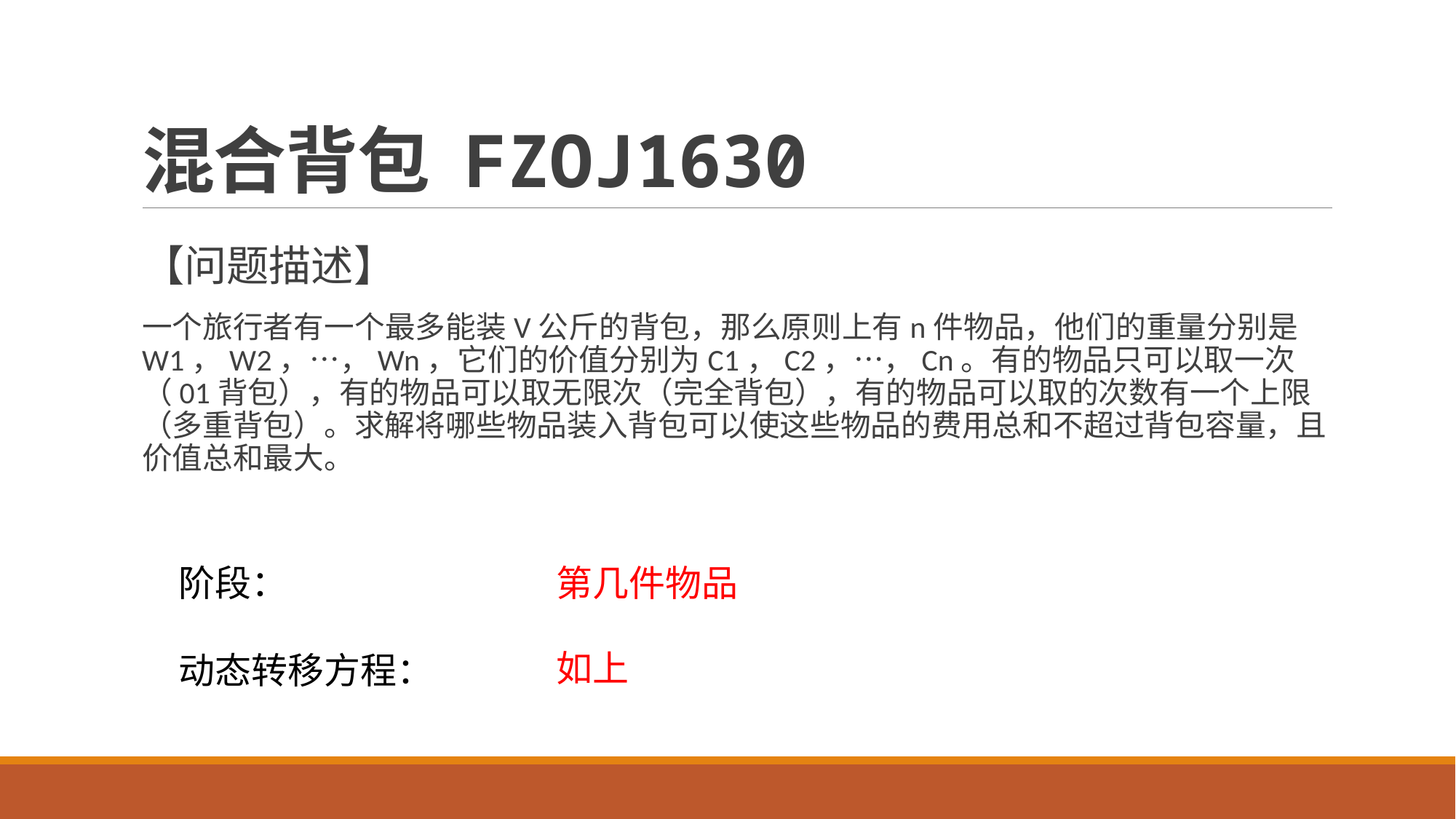

# 混合背包 FZOJ1630
【问题描述】
一个旅行者有一个最多能装V公斤的背包，那么原则上有n件物品，他们的重量分别是W1，W2，…，Wn，它们的价值分别为C1，C2，…，Cn。有的物品只可以取一次（01背包），有的物品可以取无限次（完全背包），有的物品可以取的次数有一个上限（多重背包）。求解将哪些物品装入背包可以使这些物品的费用总和不超过背包容量，且价值总和最大。
阶段：

动态转移方程：
第几件物品
如上